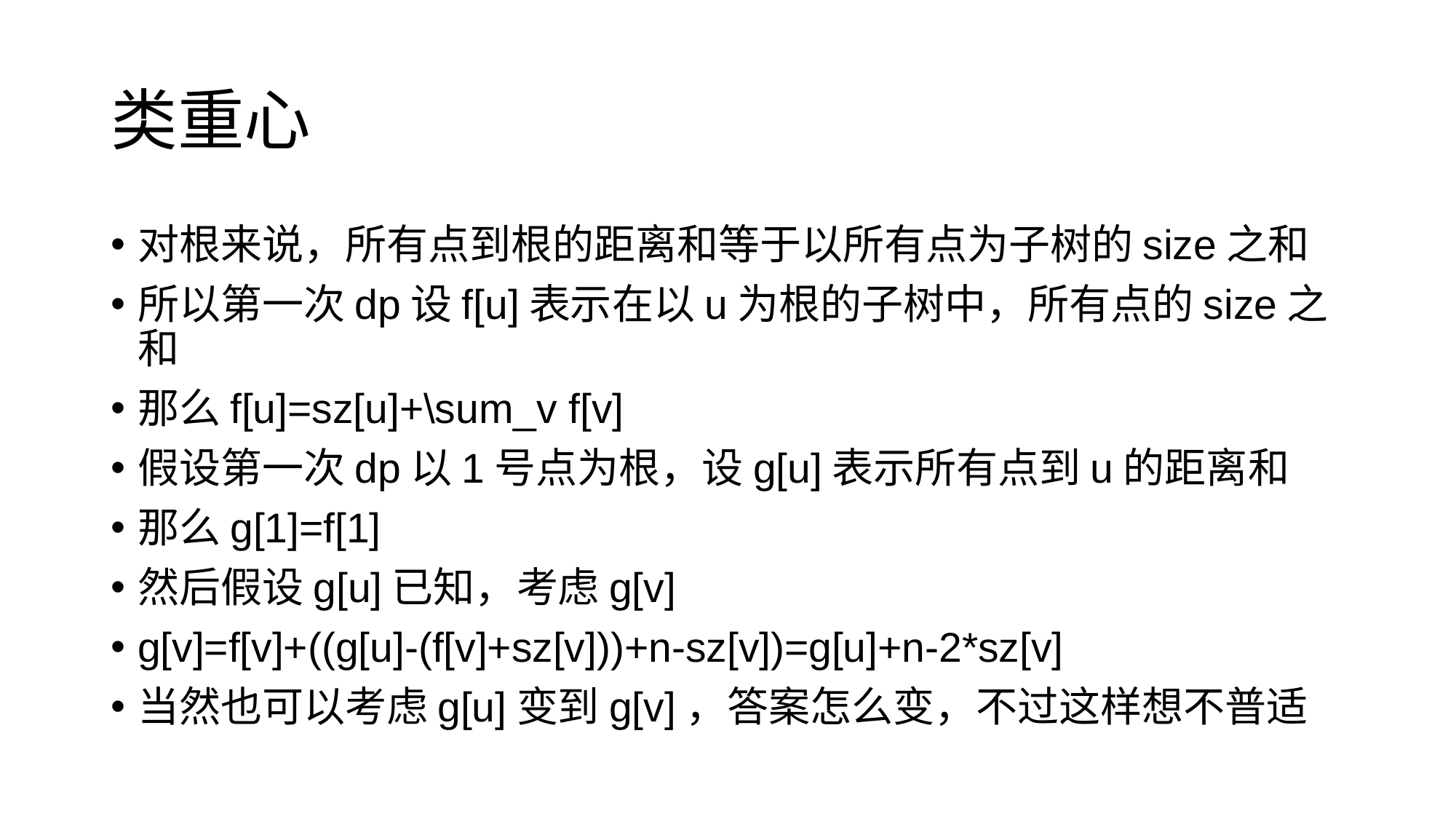

# 类重心
对根来说，所有点到根的距离和等于以所有点为子树的size之和
所以第一次dp设f[u]表示在以u为根的子树中，所有点的size之和
那么f[u]=sz[u]+\sum_v f[v]
假设第一次dp以1号点为根，设g[u]表示所有点到u的距离和
那么g[1]=f[1]
然后假设g[u]已知，考虑g[v]
g[v]=f[v]+((g[u]-(f[v]+sz[v]))+n-sz[v])=g[u]+n-2*sz[v]
当然也可以考虑g[u]变到g[v]，答案怎么变，不过这样想不普适